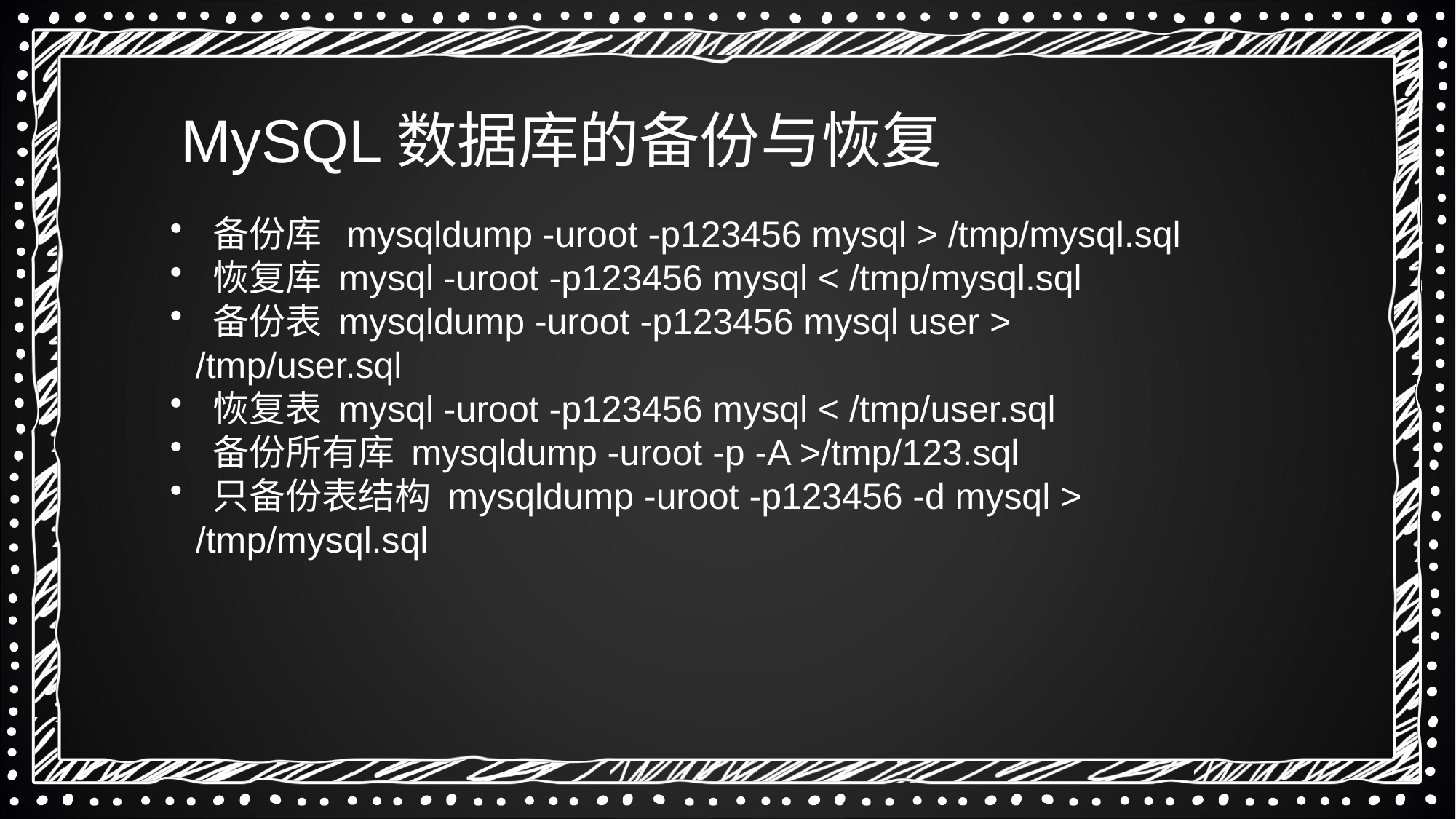

MySQL数据库的备份与恢复
 备份库  mysqldump -uroot -p123456 mysql > /tmp/mysql.sql
 恢复库 mysql -uroot -p123456 mysql < /tmp/mysql.sql
 备份表 mysqldump -uroot -p123456 mysql user > /tmp/user.sql
 恢复表 mysql -uroot -p123456 mysql < /tmp/user.sql
 备份所有库 mysqldump -uroot -p -A >/tmp/123.sql
 只备份表结构 mysqldump -uroot -p123456 -d mysql > /tmp/mysql.sql